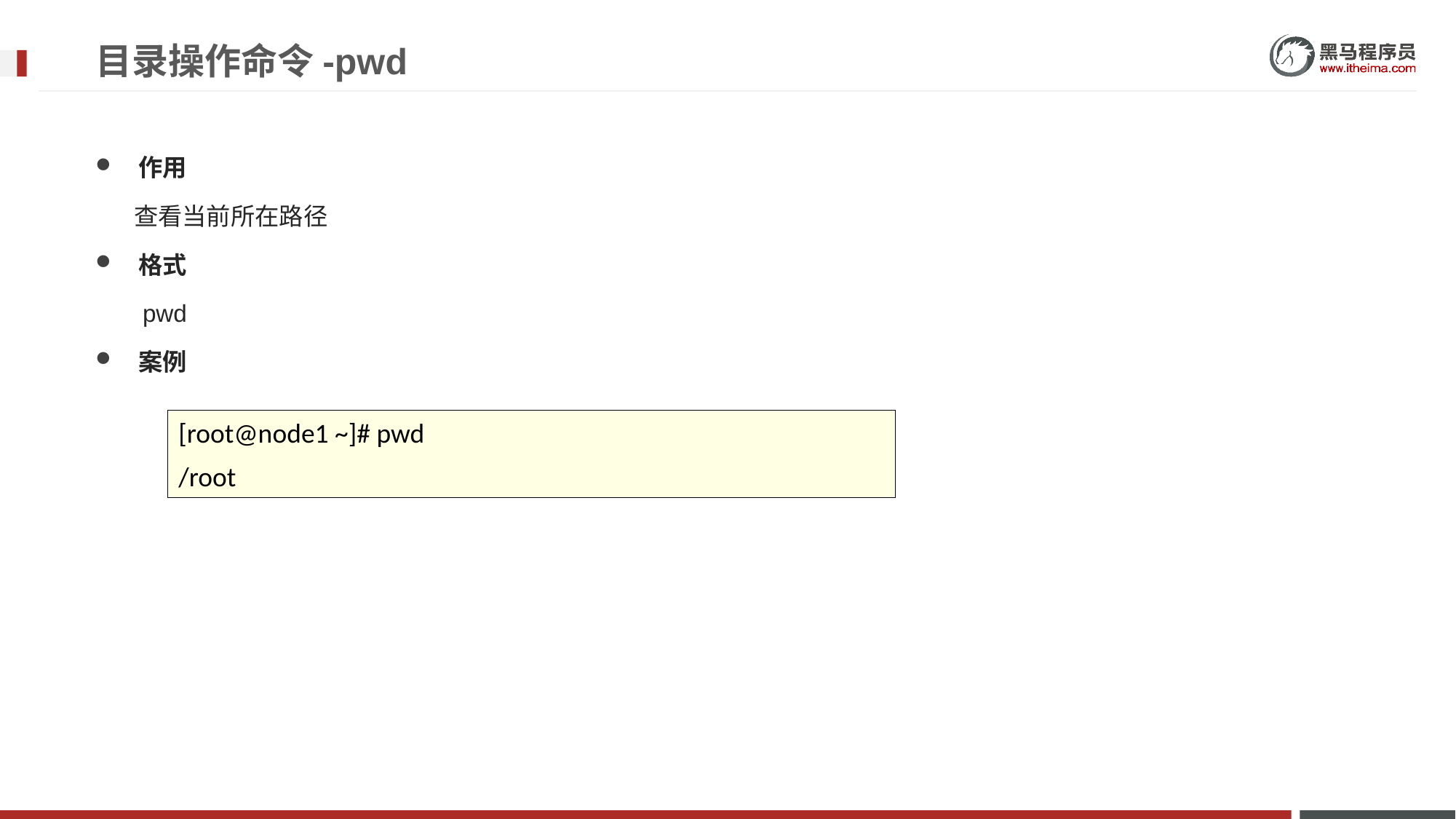

# 目录操作命令-pwd
作用
      查看当前所在路径
格式
       pwd
案例

[root@node1 ~]# pwd
/root